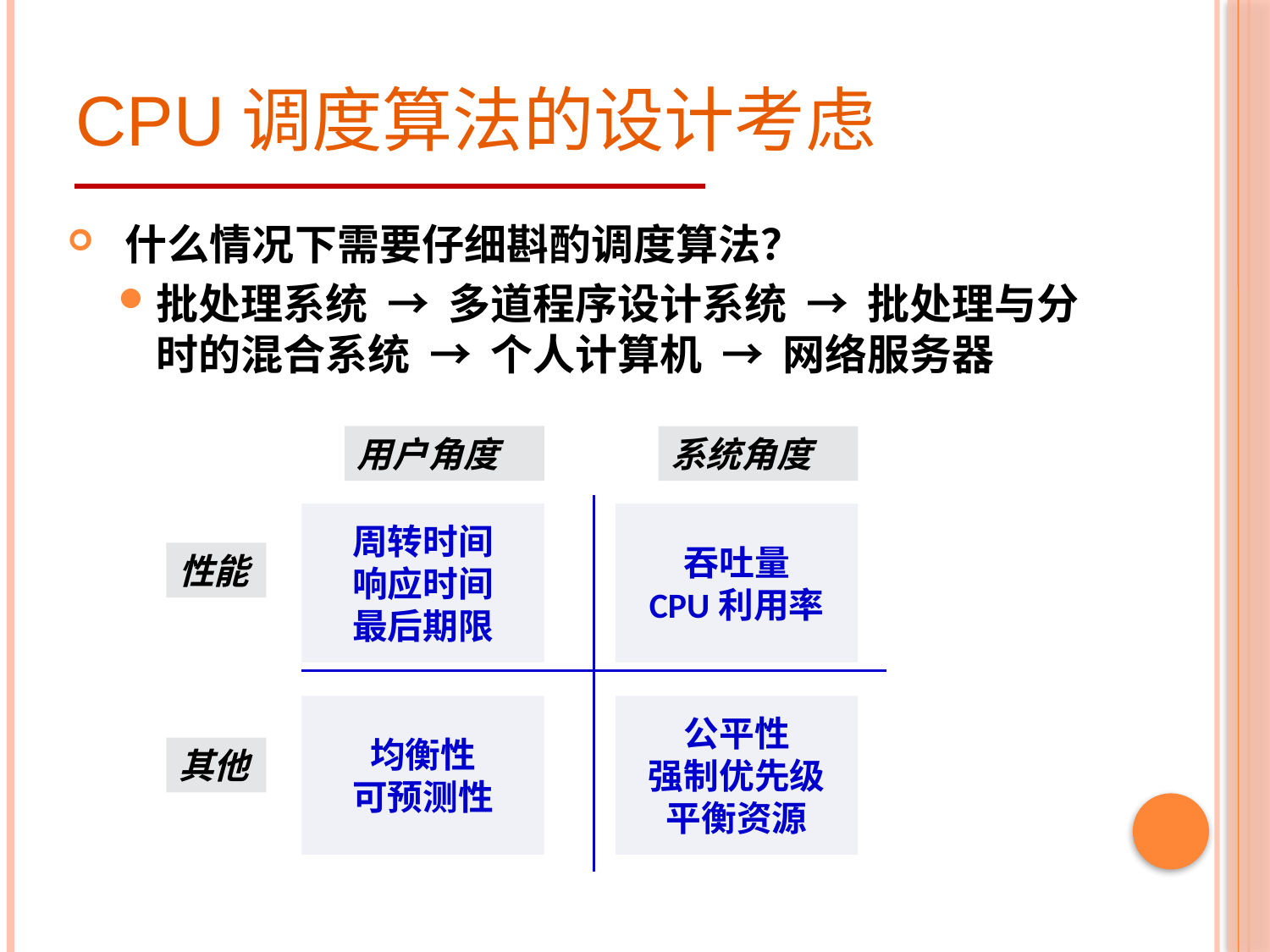

# CPU调度算法的设计考虑
 什么情况下需要仔细斟酌调度算法？
批处理系统  →  多道程序设计系统  →  批处理与分时的混合系统  →  个人计算机  →  网络服务器

用户角度
系统角度
吞吐量
CPU利用率
周转时间
响应时间
最后期限
性能
均衡性
可预测性
公平性
强制优先级
平衡资源
其他